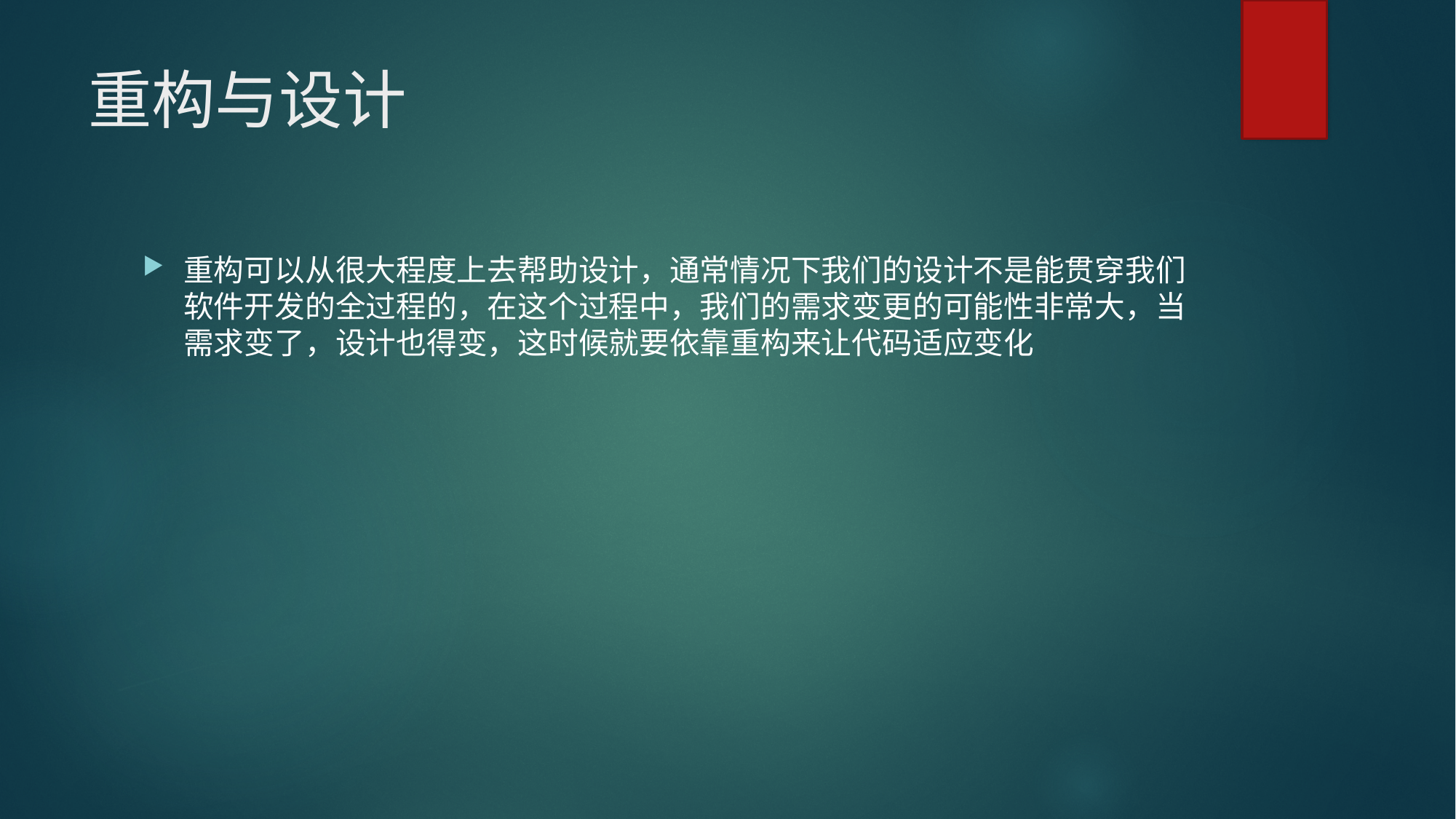

# 重构与设计
重构可以从很大程度上去帮助设计，通常情况下我们的设计不是能贯穿我们软件开发的全过程的，在这个过程中，我们的需求变更的可能性非常大，当需求变了，设计也得变，这时候就要依靠重构来让代码适应变化